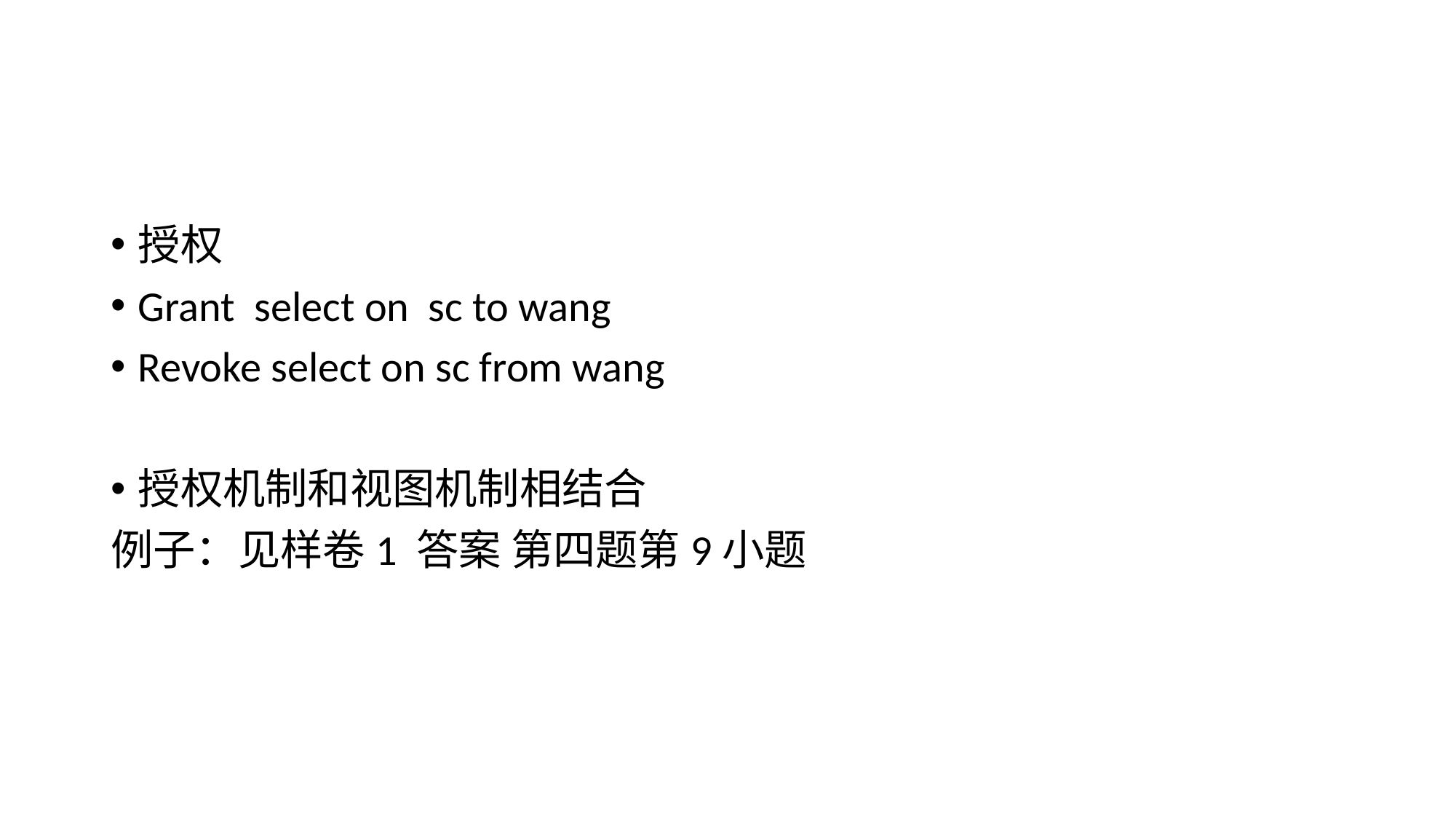

#
授权
Grant  select on  sc to wang
Revoke select on sc from wang

授权机制和视图机制相结合
例子：见样卷1 答案 第四题第9小题